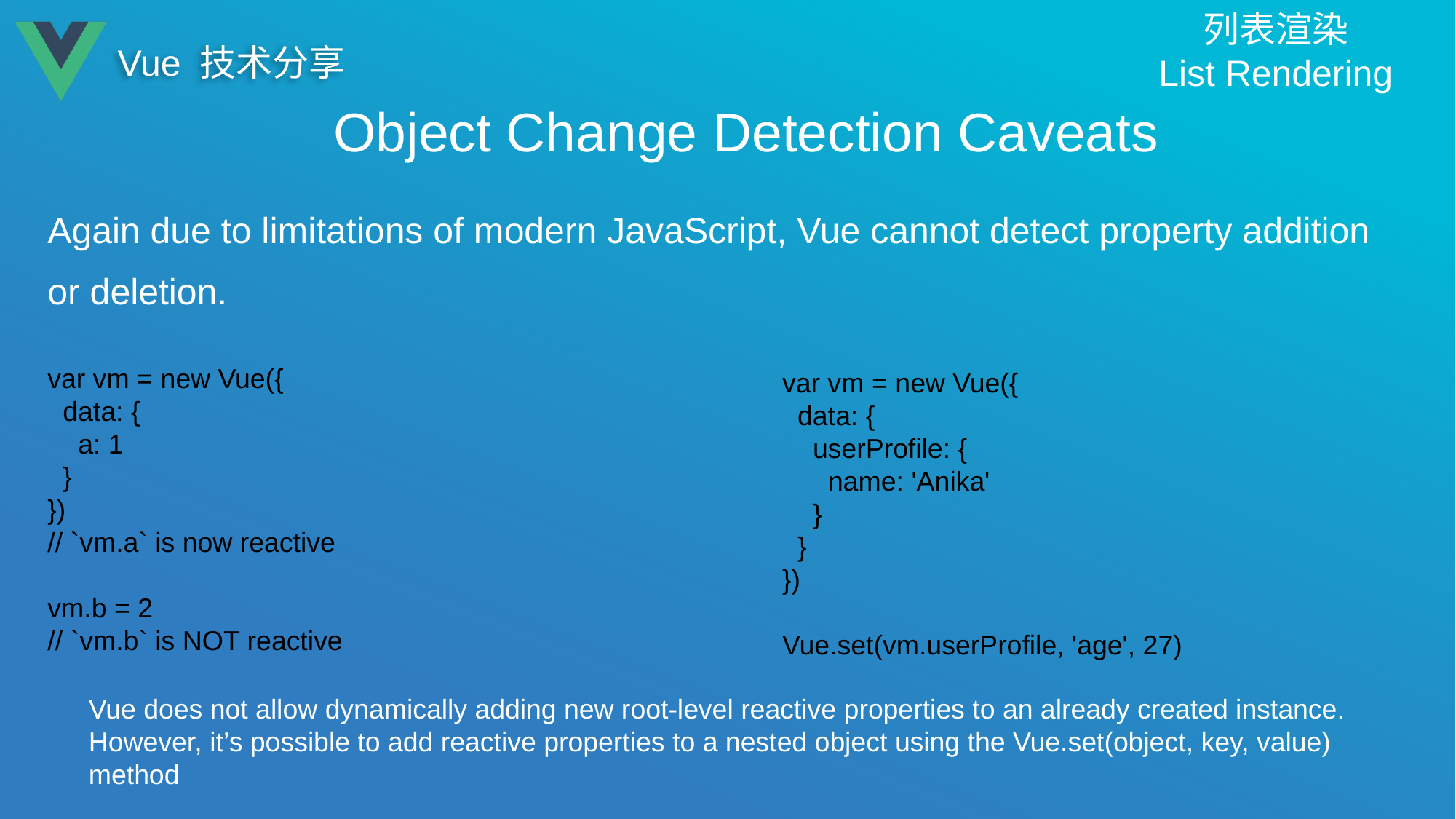

# 列表渲染 List Rendering
Object Change Detection Caveats
Again due to limitations of modern JavaScript, Vue cannot detect property addition or deletion.
var vm = new Vue({
  data: {
    a: 1
  }
})
// `vm.a` is now reactive

vm.b = 2
// `vm.b` is NOT reactive
var vm = new Vue({
  data: {
    userProfile: {
      name: 'Anika'
    }
  }
})

Vue.set(vm.userProfile, 'age', 27)
Vue does not allow dynamically adding new root-level reactive properties to an already created instance. However, it’s possible to add reactive properties to a nested object using the Vue.set(object, key, value) method